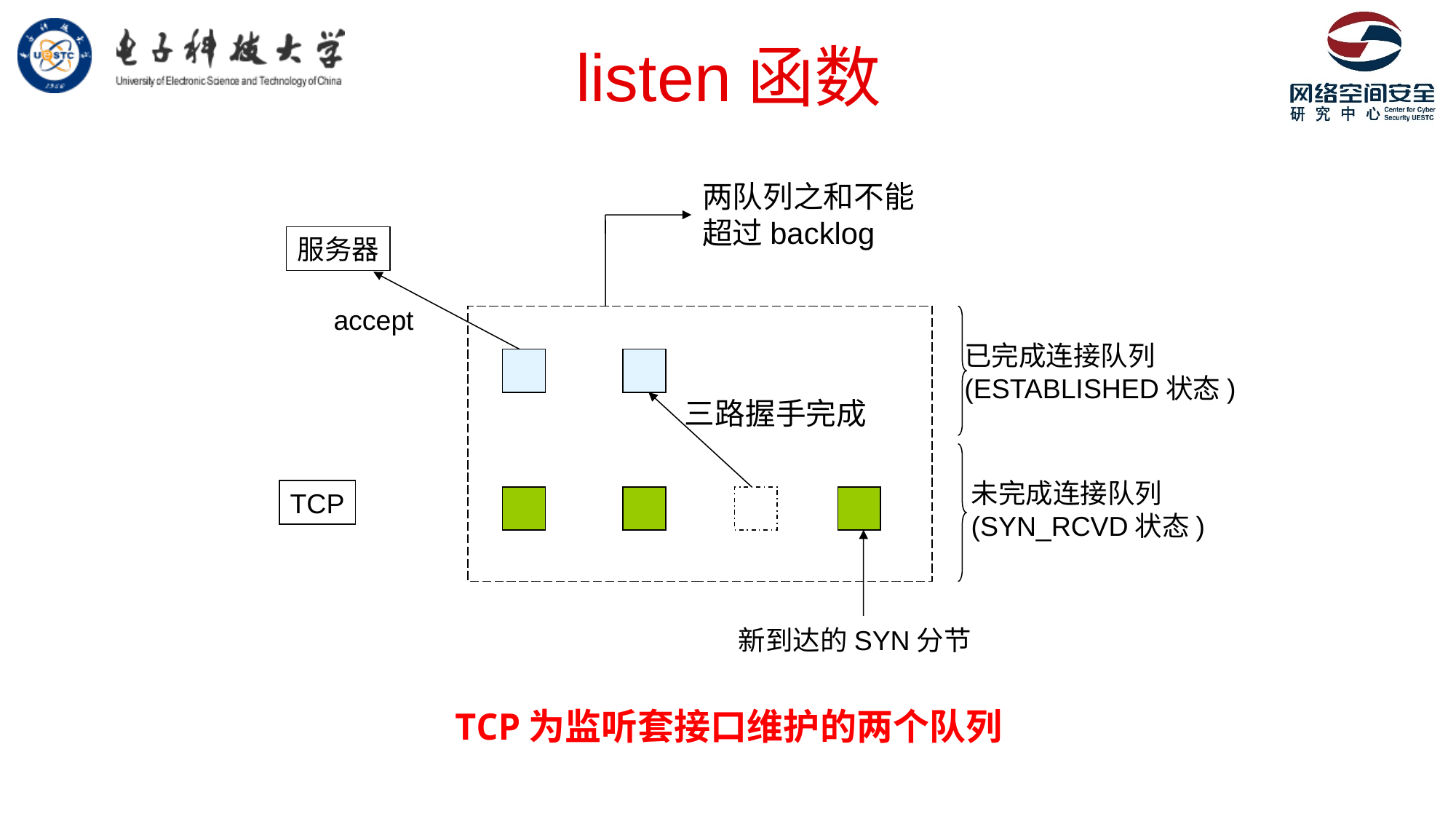

# listen函数
两队列之和不能
超过backlog

服务器

accept

已完成连接队列
(ESTABLISHED状态)

三路握手完成

未完成连接队列
(SYN_RCVD状态)
TCP

新到达的SYN分节
TCP为监听套接口维护的两个队列